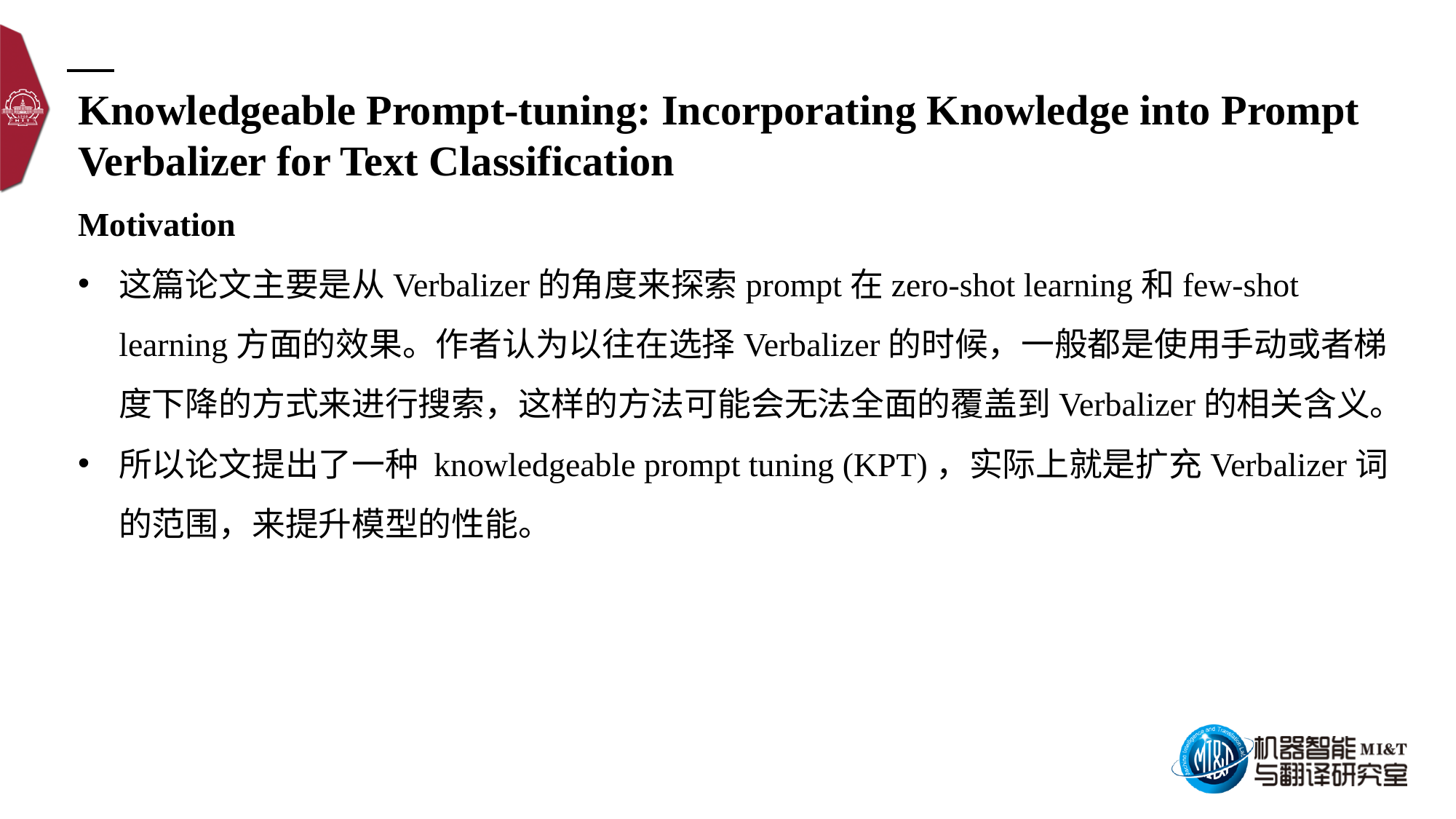

Knowledgeable Prompt-tuning: Incorporating Knowledge into Prompt Verbalizer for Text Classification
Motivation
这篇论文主要是从Verbalizer的角度来探索prompt在zero-shot learning和few-shot learning方面的效果。作者认为以往在选择Verbalizer的时候，一般都是使用手动或者梯度下降的方式来进行搜索，这样的方法可能会无法全面的覆盖到Verbalizer的相关含义。
所以论文提出了一种 knowledgeable prompt tuning (KPT)，实际上就是扩充Verbalizer词的范围，来提升模型的性能。